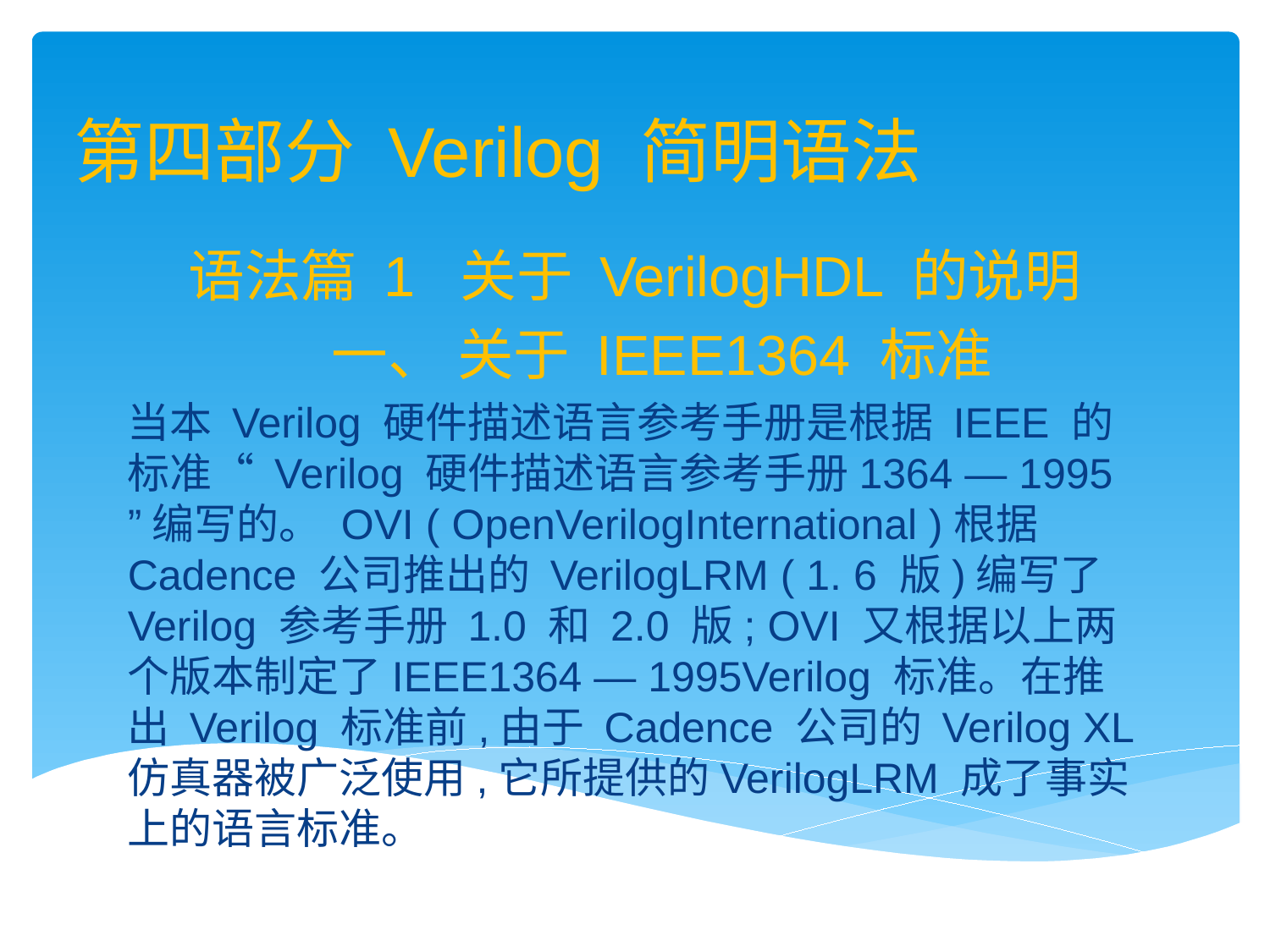

# 第四部分 Verilog 简明语法
语法篇 1  关于 VerilogHDL 的说明
               一、 关于 IEEE1364 标准
当本 Verilog 硬件描述语言参考手册是根据 IEEE 的标准“ Verilog 硬件描述语言参考手册1364 — 1995 ”编写的。 OVI ( OpenVerilogInternational )根据 Cadence 公司推出的 VerilogLRM ( 1. 6 版)编写了 Verilog 参考手册 1.0 和 2.0 版; OVI 又根据以上两个版本制定了IEEE1364 — 1995Verilog 标准。在推出 Verilog 标准前,由于 Cadence 公司的 Verilog XL仿真器被广泛使用,它所提供的VerilogLRM 成了事实上的语言标准。